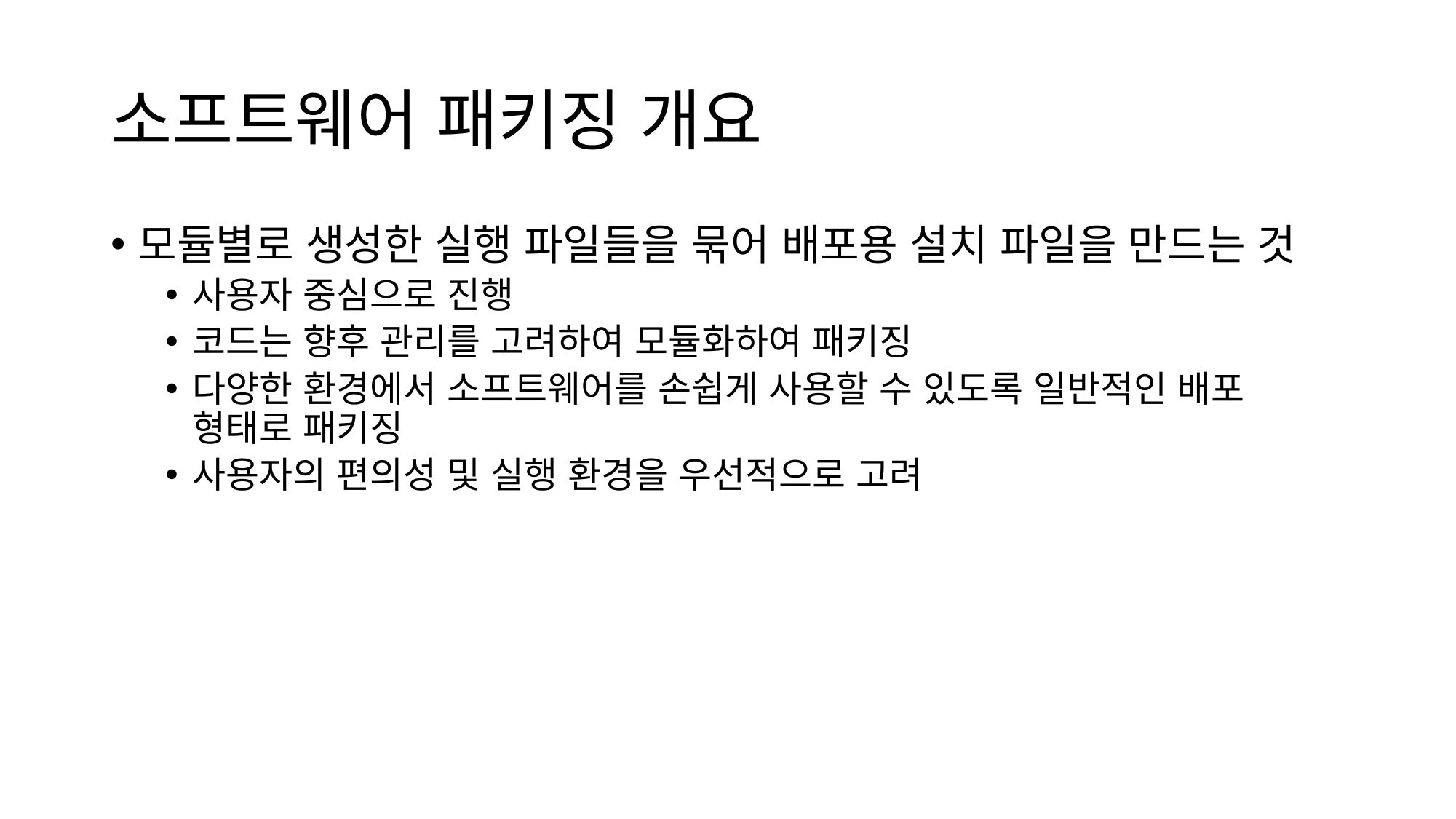

#
소프트웨어 패키징 개요
모듈별로 생성한 실행 파일들을 묶어 배포용 설치 파일을 만드는 것
사용자 중심으로 진행
코드는 향후 관리를 고려하여 모듈화하여 패키징
다양한 환경에서 소프트웨어를 손쉽게 사용할 수 있도록 일반적인 배포 형태로 패키징
사용자의 편의성 및 실행 환경을 우선적으로 고려